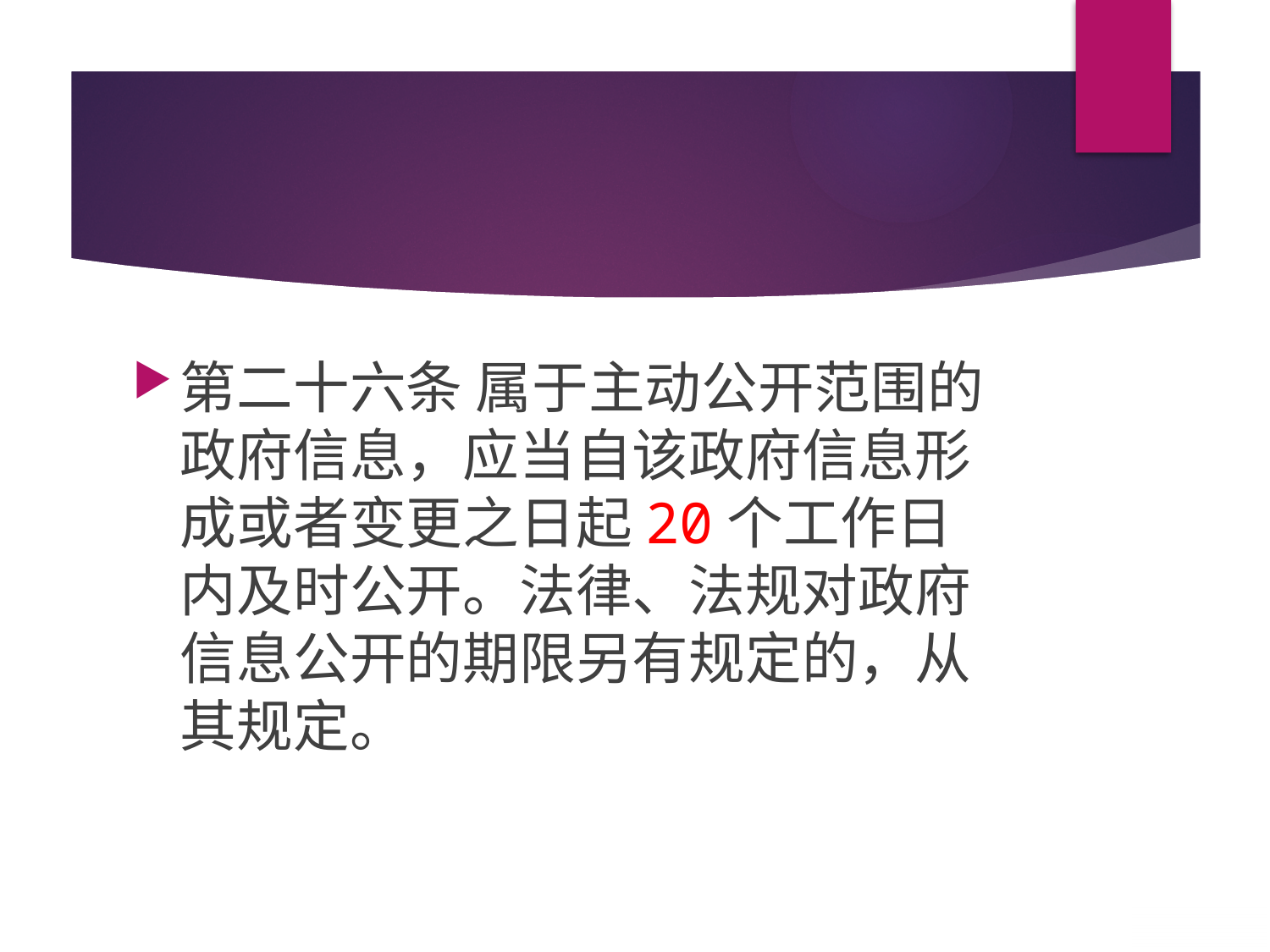

#
第二十六条 属于主动公开范围的政府信息，应当自该政府信息形成或者变更之日起20个工作日内及时公开。法律、法规对政府信息公开的期限另有规定的，从其规定。